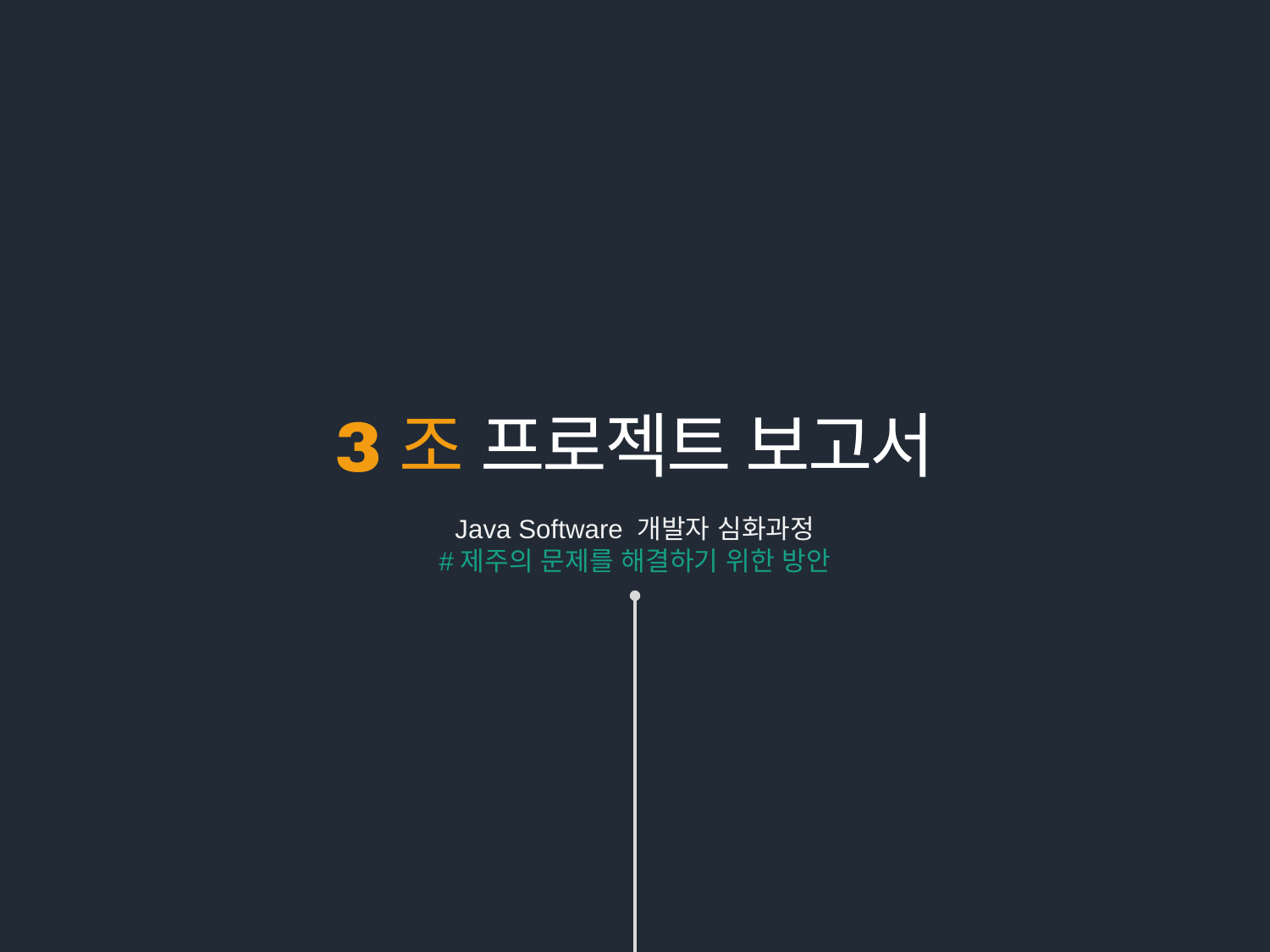

3조 프로젝트 보고서
Java Software 개발자 심화과정
#제주의 문제를 해결하기 위한 방안